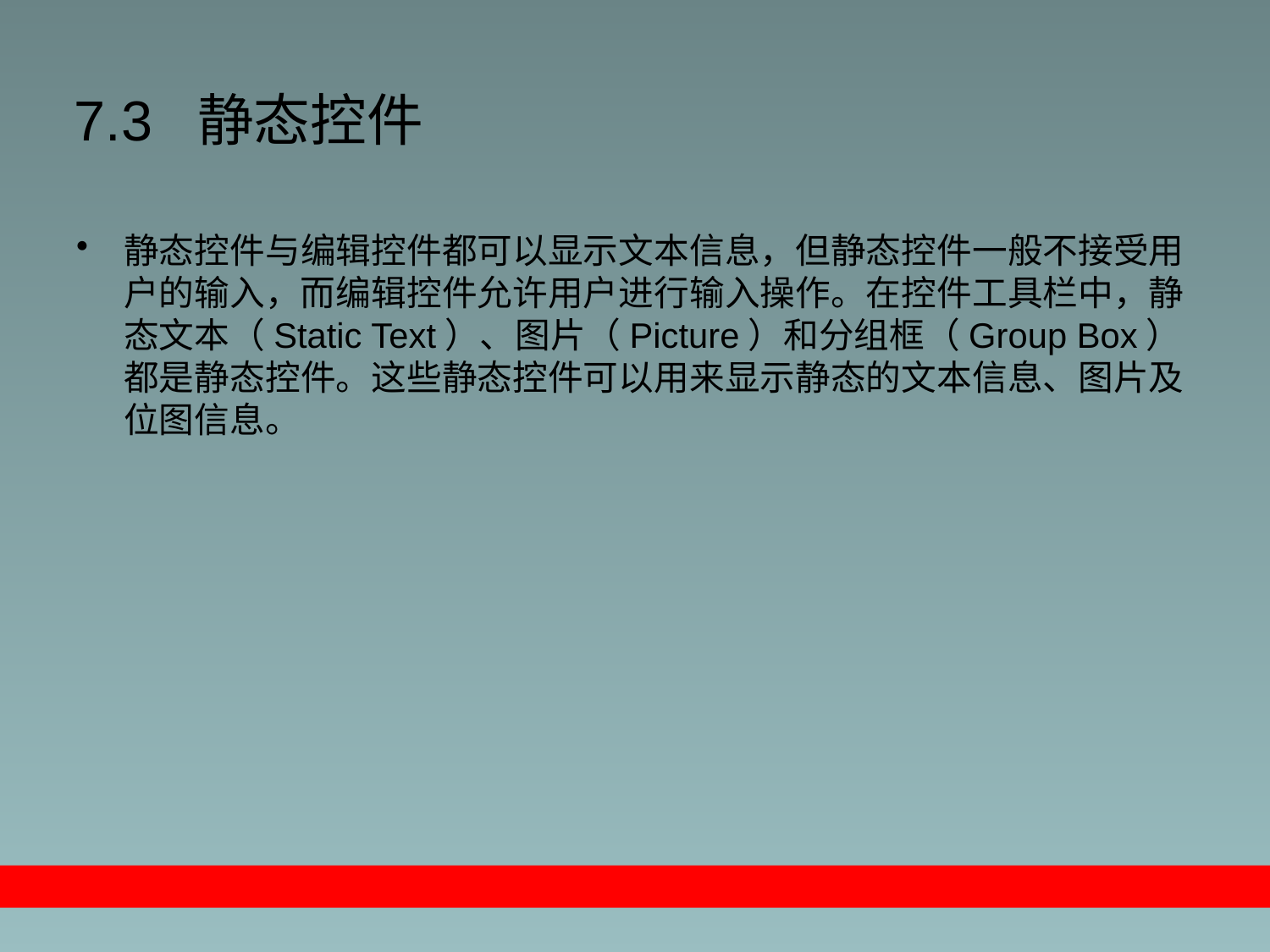

# 7.3  静态控件
静态控件与编辑控件都可以显示文本信息，但静态控件一般不接受用户的输入，而编辑控件允许用户进行输入操作。在控件工具栏中，静态文本（Static Text）、图片（Picture）和分组框（Group Box）都是静态控件。这些静态控件可以用来显示静态的文本信息、图片及位图信息。